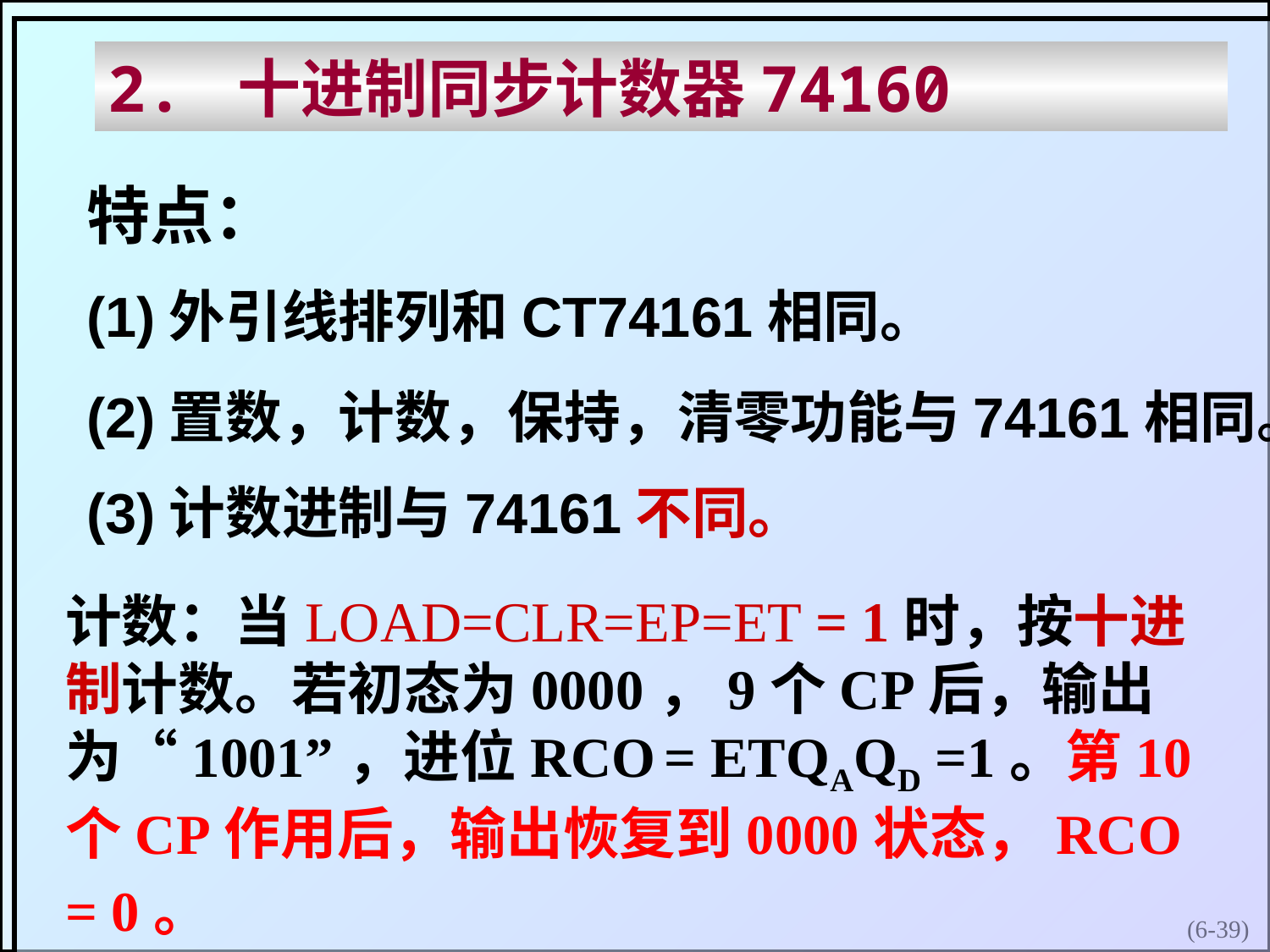

2. 十进制同步计数器74160
特点：
(1)外引线排列和CT74161相同。
(2)置数，计数，保持，清零功能与74161相同。
(3)计数进制与74161不同。
计数：当LOAD=CLR=EP=ET = 1时，按十进制计数。若初态为0000，9个CP后，输出为“1001”，进位RCO = ETQAQD =1。第10个CP作用后，输出恢复到0000状态，RCO = 0。
(6-39)